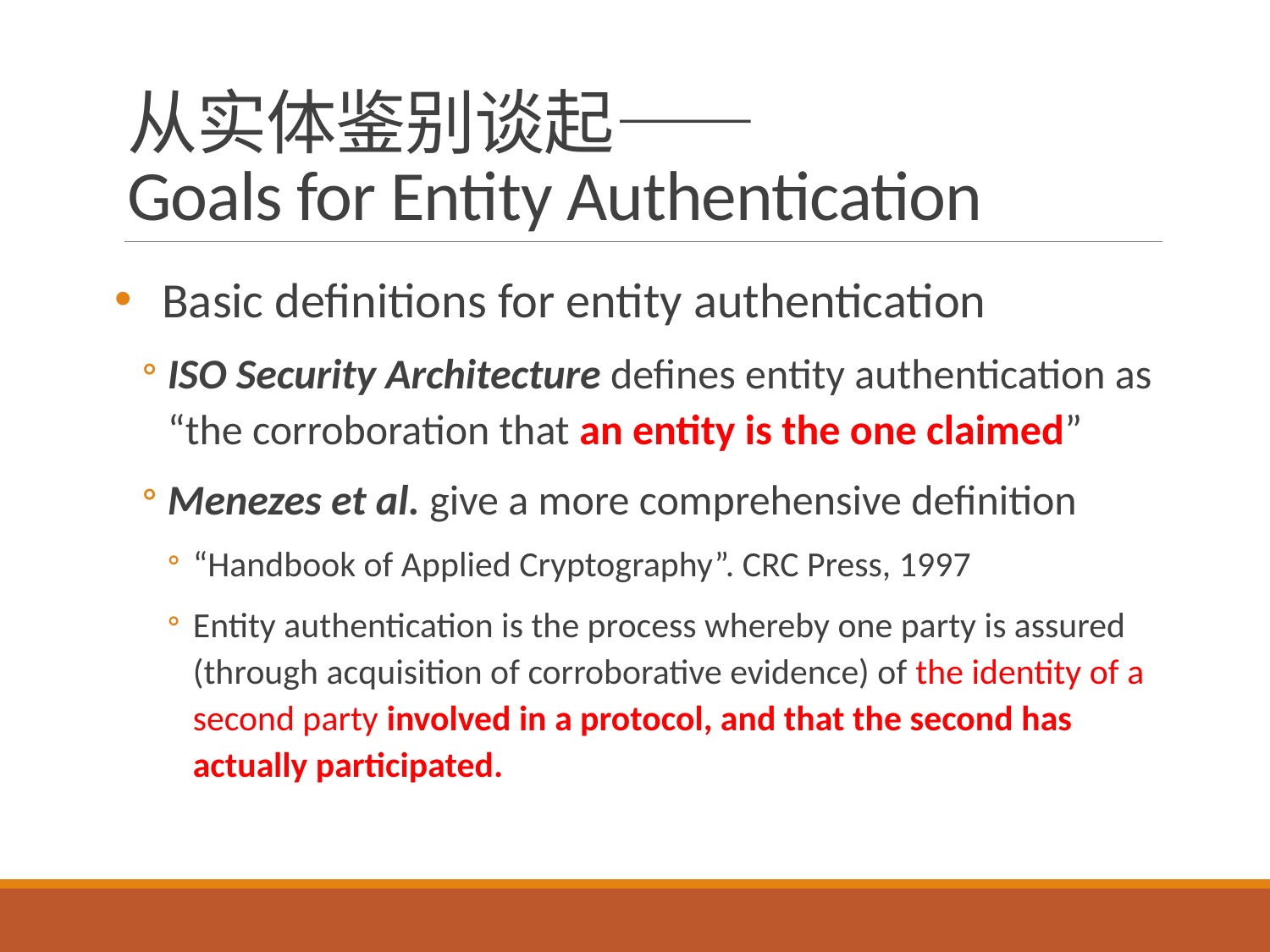

# 从实体鉴别谈起—— Goals for Entity Authentication
Basic definitions for entity authentication
ISO Security Architecture defines entity authentication as “the corroboration that an entity is the one claimed”
Menezes et al. give a more comprehensive definition
“Handbook of Applied Cryptography”. CRC Press, 1997
Entity authentication is the process whereby one party is assured (through acquisition of corroborative evidence) of the identity of a second party involved in a protocol, and that the second has actually participated.
5